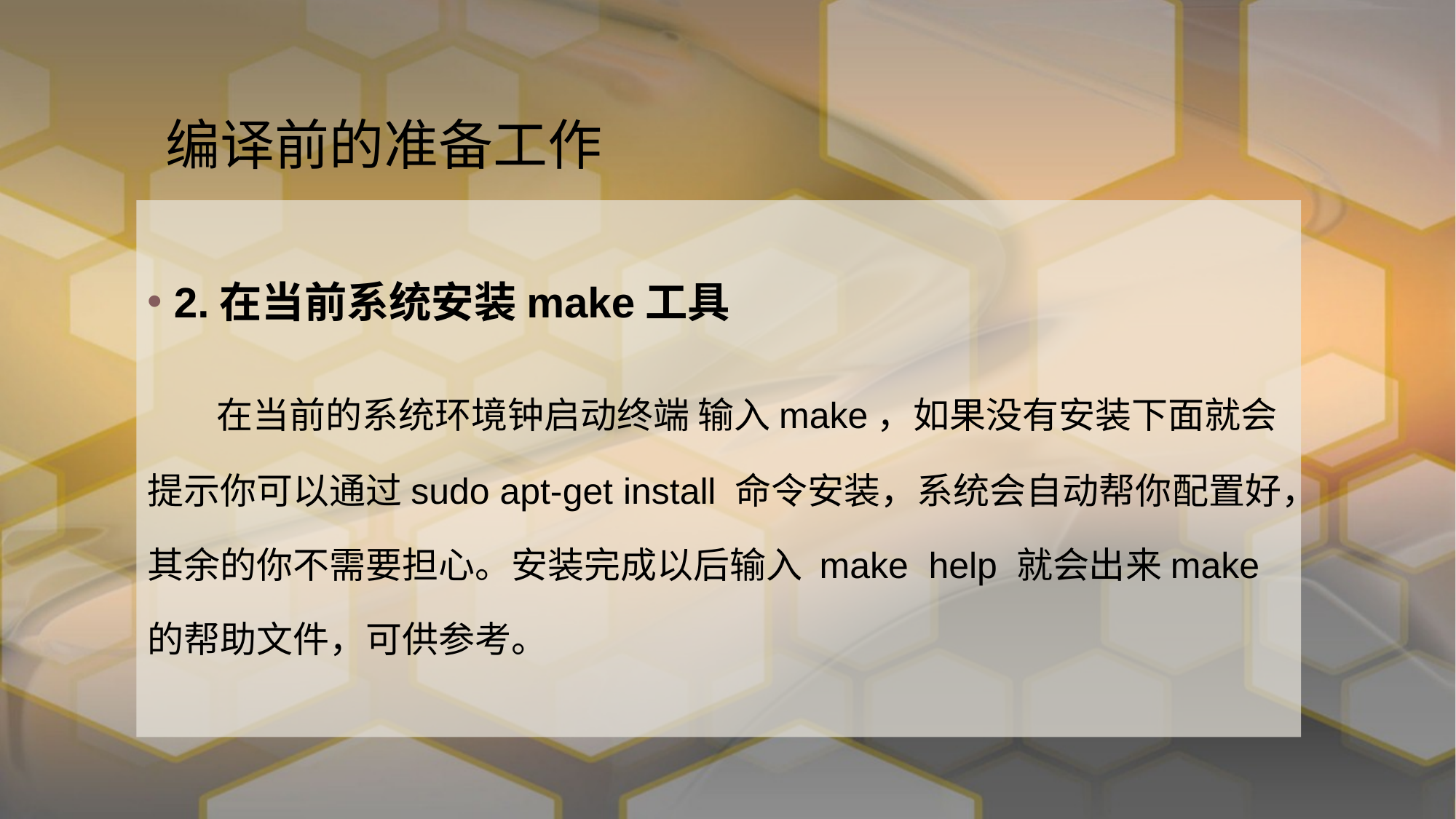

# 编译前的准备工作

2.在当前系统安装make工具
       在当前的系统环境钟启动终端 输入make，如果没有安装下面就会提示你可以通过sudo apt-get install 命令安装，系统会自动帮你配置好，其余的你不需要担心。安装完成以后输入 make  help 就会出来make的帮助文件，可供参考。